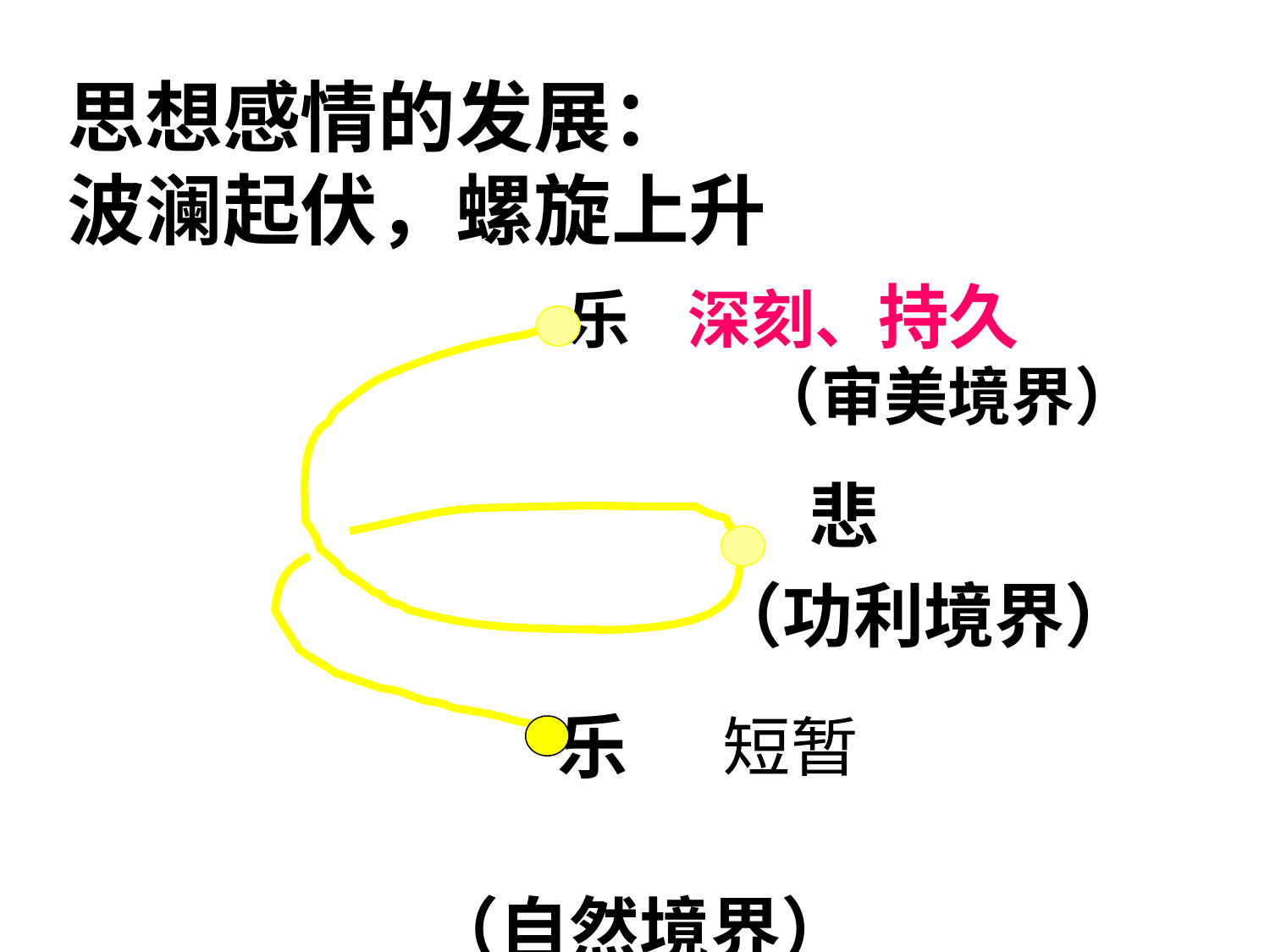

# 思想感情的发展： 波澜起伏，螺旋上升
          乐    深刻、持久                                   （审美境界）

         悲
   （功利境界）
            乐
    （自然境界）
短暂